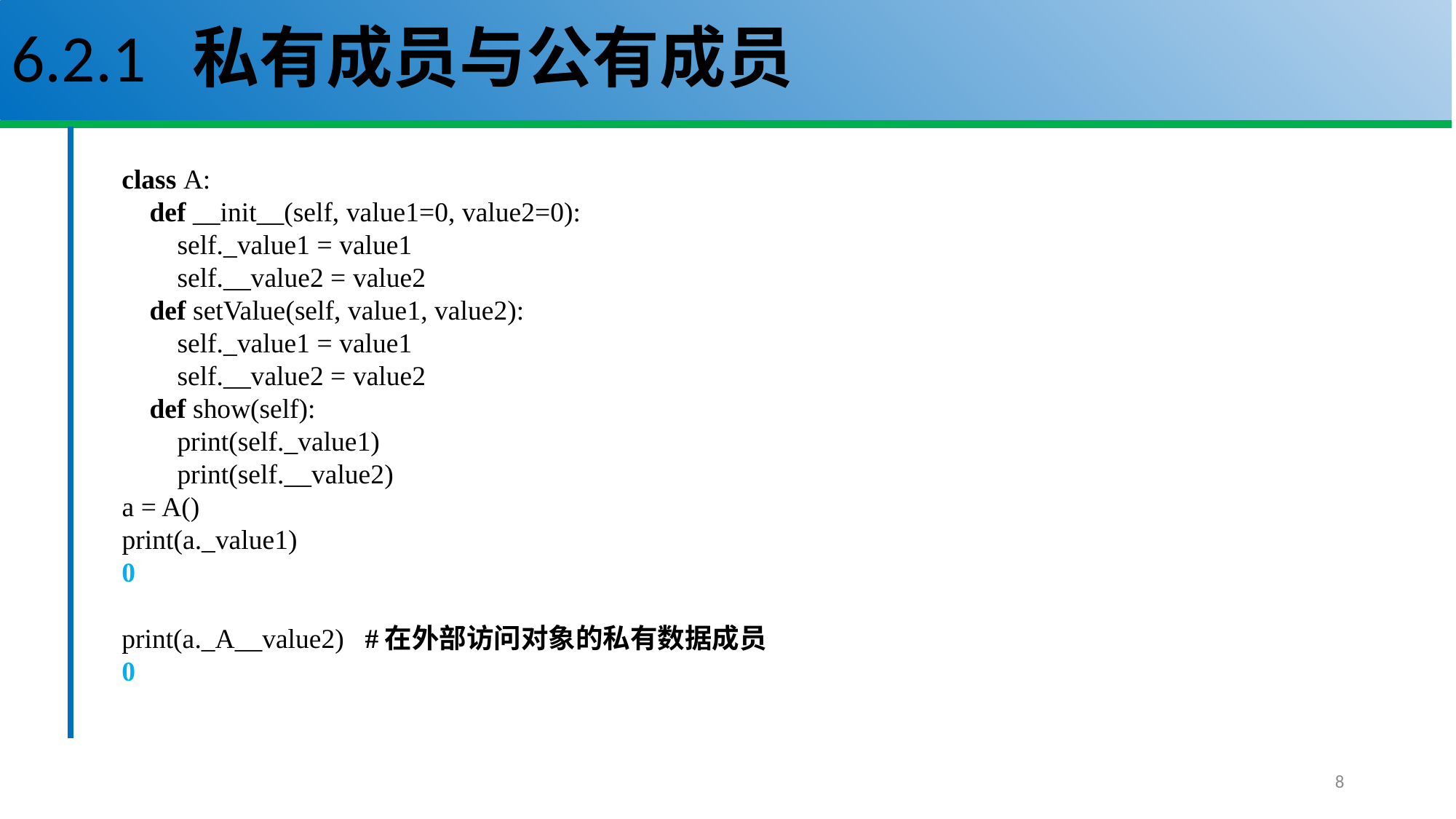

# 6.2.1  私有成员与公有成员
class A:
    def __init__(self, value1=0, value2=0):
        self._value1 = value1
        self.__value2 = value2
    def setValue(self, value1, value2):
        self._value1 = value1
        self.__value2 = value2
    def show(self):
        print(self._value1)
        print(self.__value2)
a = A()
print(a._value1)
0

print(a._A__value2)   #在外部访问对象的私有数据成员
0
8